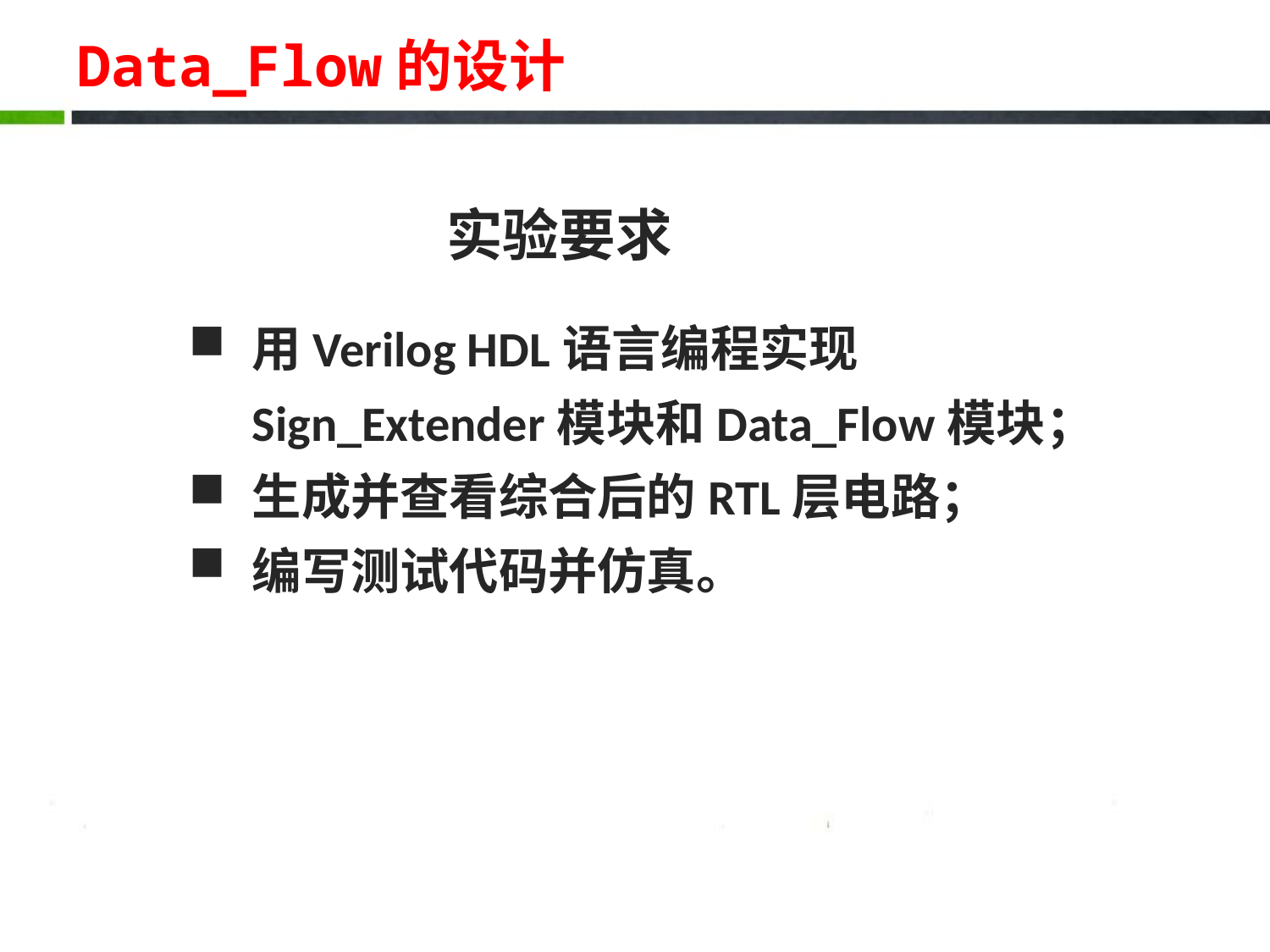

# Data_Flow的设计
实验要求
用Verilog HDL语言编程实现Sign_Extender模块和Data_Flow模块；
生成并查看综合后的RTL层电路；
编写测试代码并仿真。